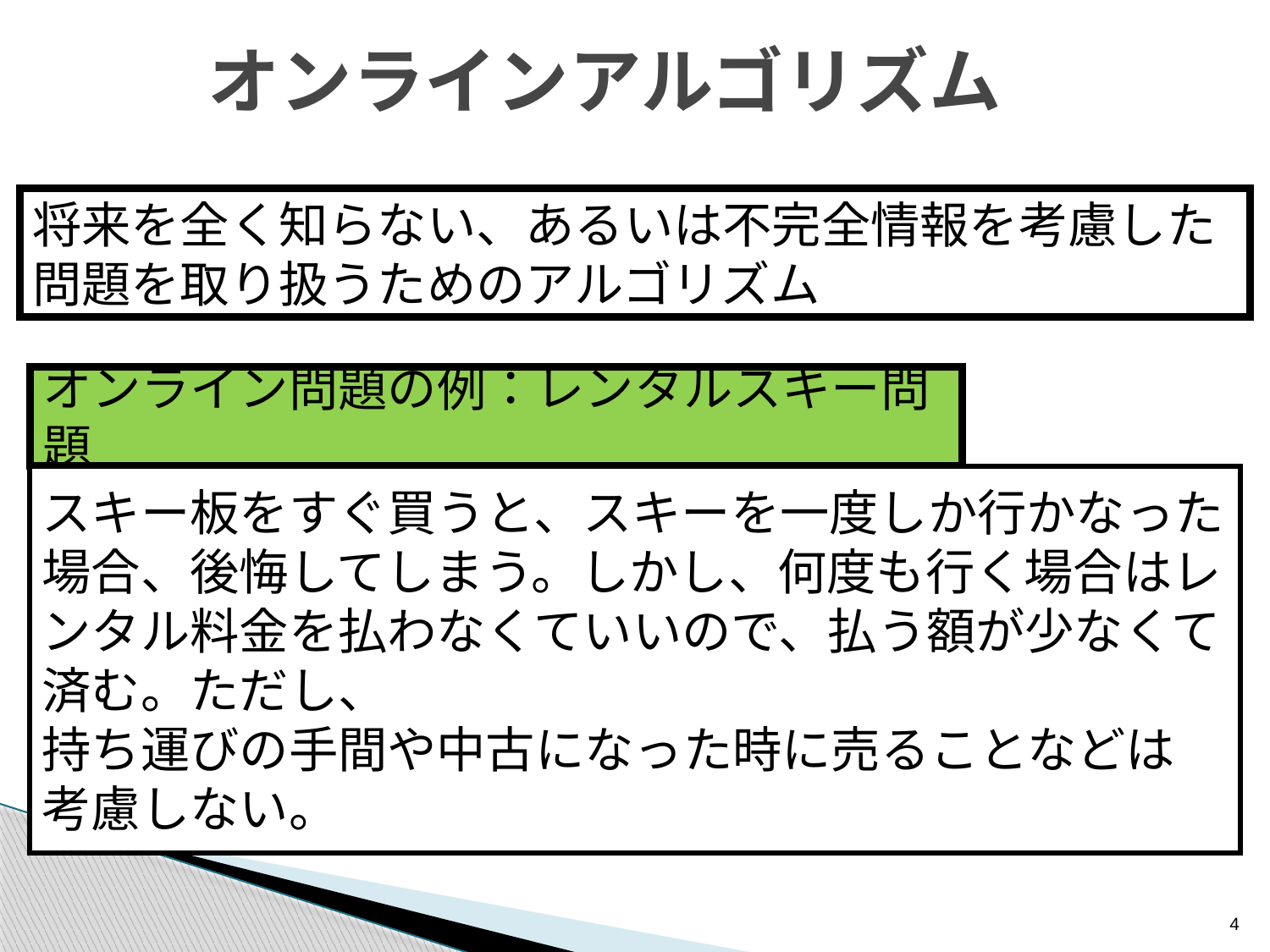

# オンラインアルゴリズム
将来を全く知らない、あるいは不完全情報を考慮した
問題を取り扱うためのアルゴリズム
オンライン問題の例：レンタルスキー問題
スキー板をすぐ買うと、スキーを一度しか行かなった場合、後悔してしまう。しかし、何度も行く場合はレンタル料金を払わなくていいので、払う額が少なくて済む。ただし、
持ち運びの手間や中古になった時に売ることなどは
考慮しない。
4